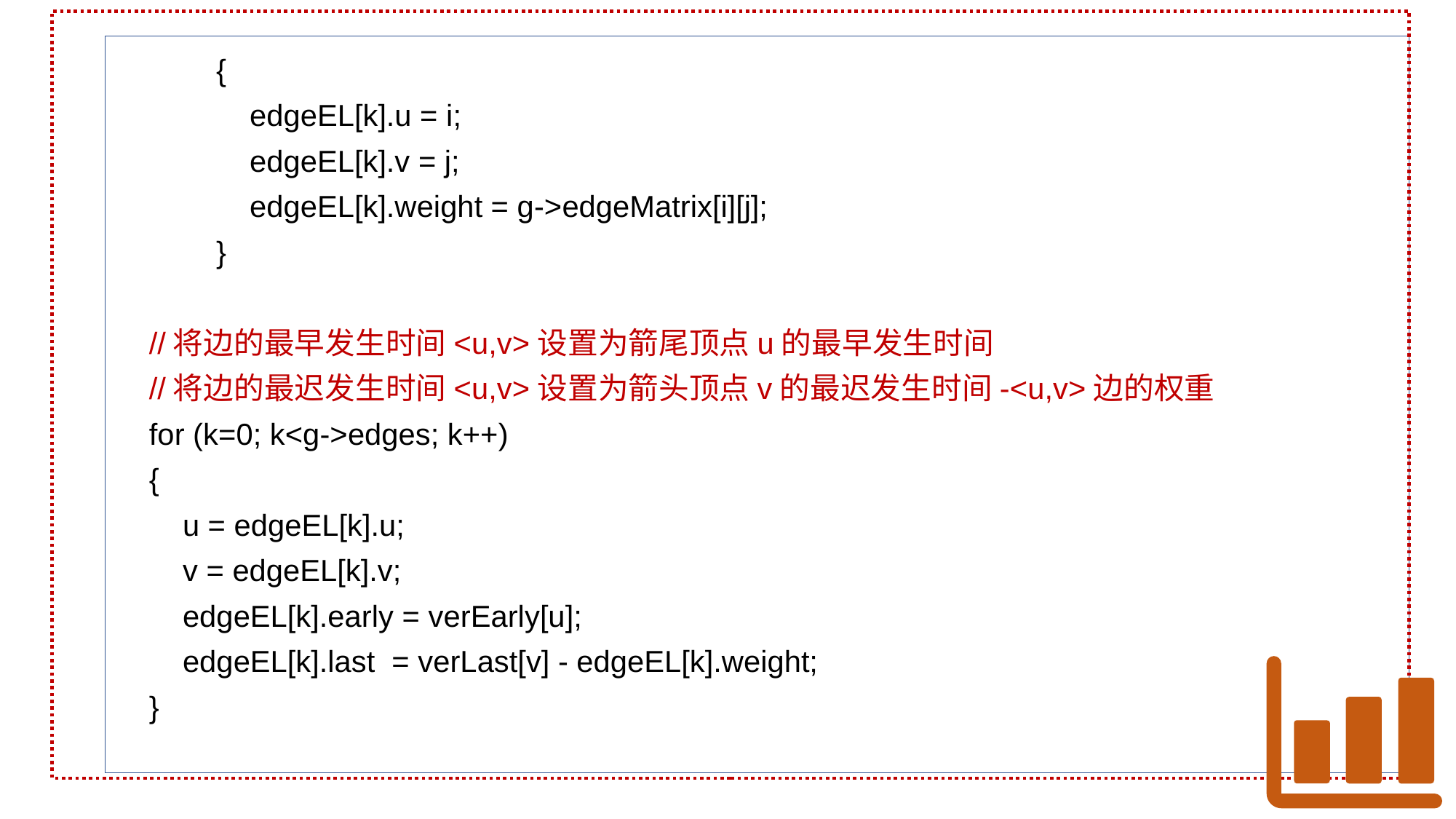

{
                edgeEL[k].u = i;
                edgeEL[k].v = j;
                edgeEL[k].weight = g->edgeMatrix[i][j];
            }

    //将边的最早发生时间<u,v>设置为箭尾顶点u的最早发生时间
    //将边的最迟发生时间<u,v>设置为箭头顶点v的最迟发生时间-<u,v>边的权重
    for (k=0; k<g->edges; k++)
    {
        u = edgeEL[k].u;
        v = edgeEL[k].v;
        edgeEL[k].early = verEarly[u];
        edgeEL[k].last  = verLast[v] - edgeEL[k].weight;
    }